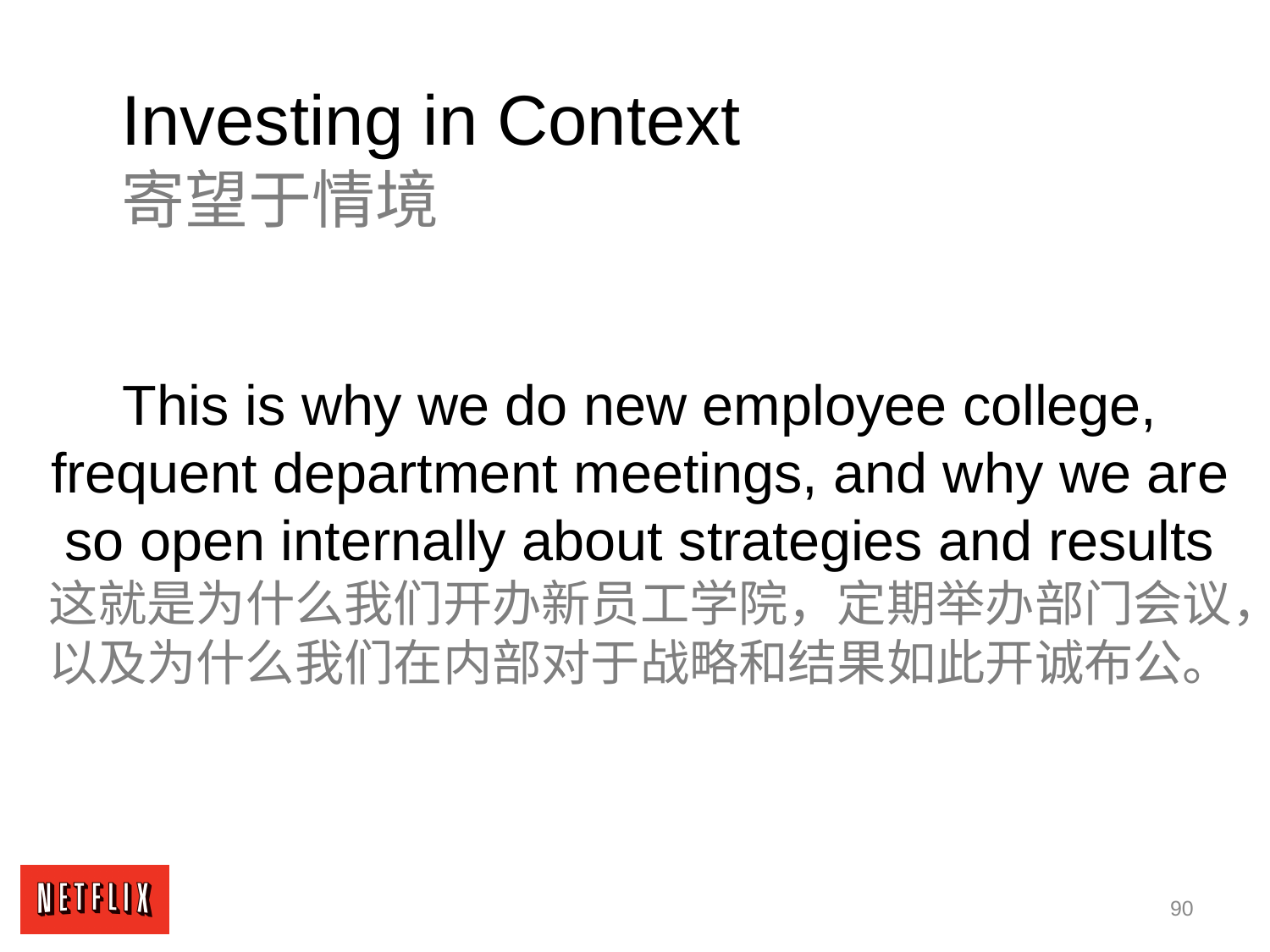

Investing in Context
寄望于情境
This is why we do new employee college, frequent department meetings, and why we are so open internally about strategies and results
这就是为什么我们开办新员工学院，定期举办部门会议，以及为什么我们在内部对于战略和结果如此开诚布公。

90